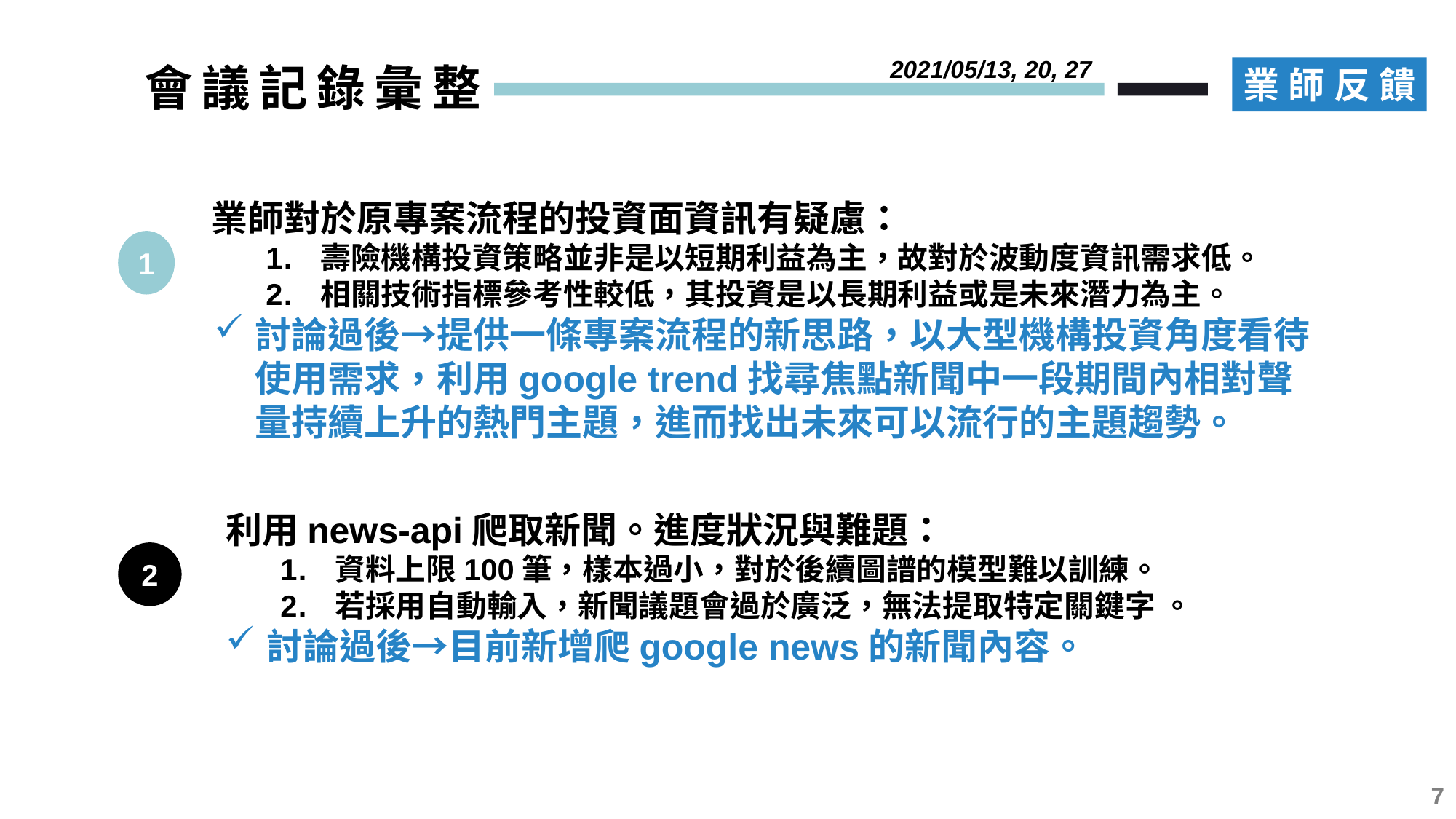

2021/05/13, 20, 27
會議記錄彙整
業師反饋

業師對於原專案流程的投資面資訊有疑慮：
壽險機構投資策略並非是以短期利益為主，故對於波動度資訊需求低。
相關技術指標參考性較低，其投資是以長期利益或是未來潛力為主。
討論過後→提供一條專案流程的新思路，以大型機構投資角度看待使用需求，利用google trend找尋焦點新聞中一段期間內相對聲量持續上升的熱門主題，進而找出未來可以流行的主題趨勢。
1
利用news-api爬取新聞。進度狀況與難題：
資料上限100筆，樣本過小，對於後續圖譜的模型難以訓練。
若採用自動輸入，新聞議題會過於廣泛，無法提取特定關鍵字 。
討論過後→目前新增爬google news的新聞內容。
2
7